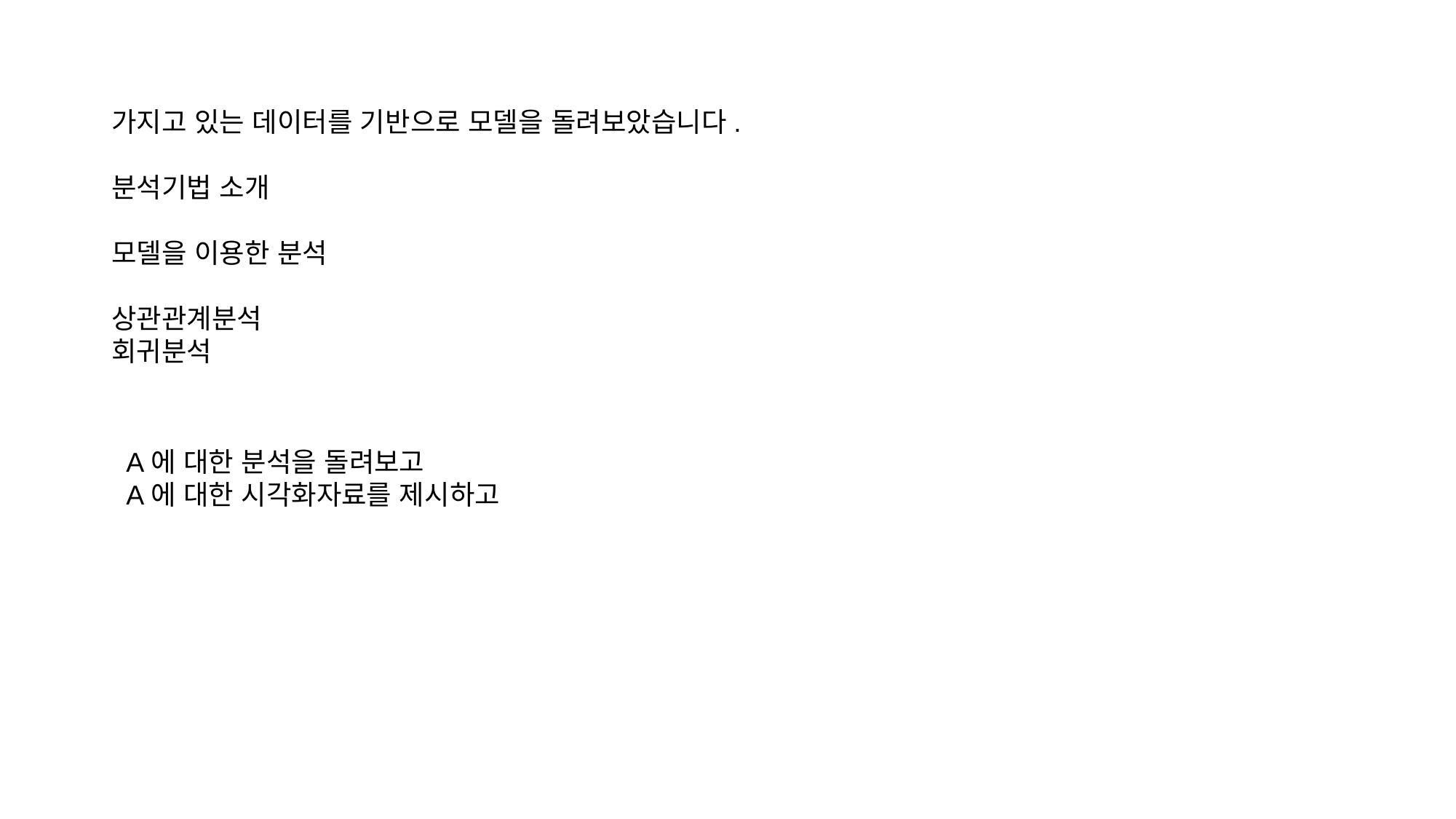

가지고 있는 데이터를 기반으로 모델을 돌려보았습니다.

분석기법 소개

모델을 이용한 분석

상관관계분석
회귀분석
A에 대한 분석을 돌려보고
A에 대한 시각화자료를 제시하고